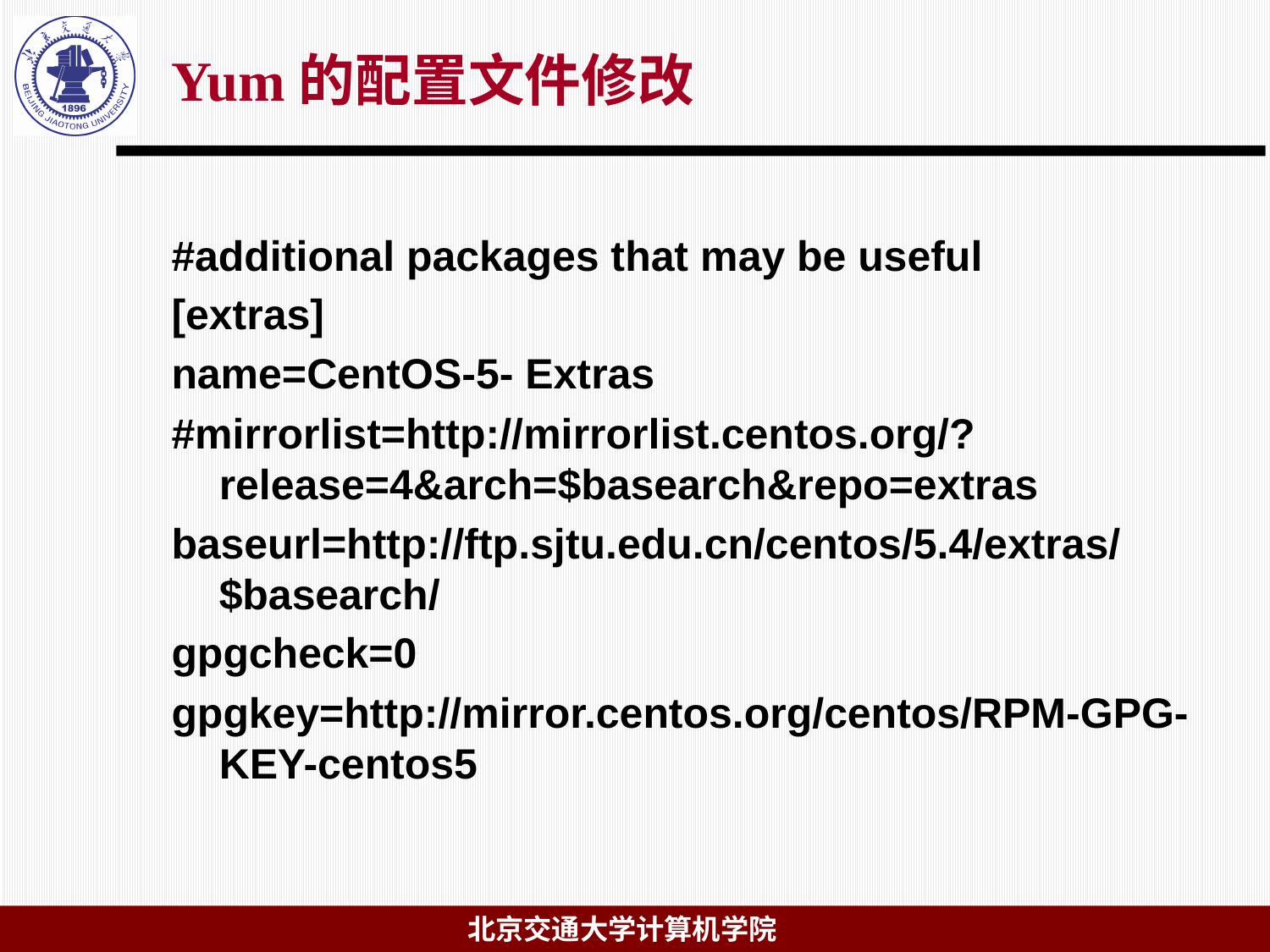

# Yum的配置文件修改
#additional packages that may be useful
[extras]
name=CentOS-5- Extras
#mirrorlist=http://mirrorlist.centos.org/?release=4&arch=$basearch&repo=extras
baseurl=http://ftp.sjtu.edu.cn/centos/5.4/extras/$basearch/
gpgcheck=0
gpgkey=http://mirror.centos.org/centos/RPM-GPG-KEY-centos5